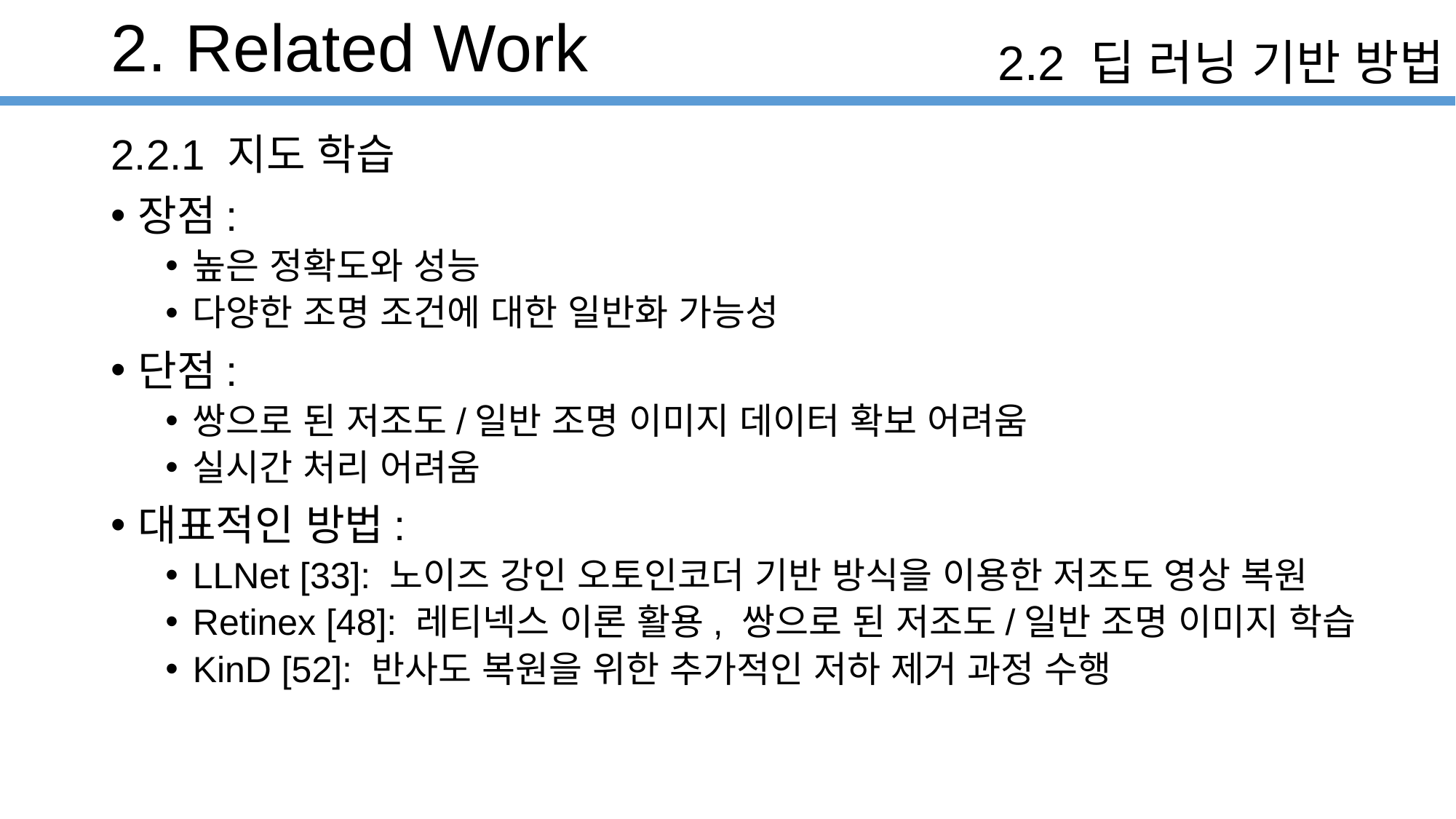

# 2. Related Work
2.2 딥 러닝 기반 방법
2.2.1 지도 학습
장점:
높은 정확도와 성능
다양한 조명 조건에 대한 일반화 가능성
단점:
쌍으로 된 저조도/일반 조명 이미지 데이터 확보 어려움
실시간 처리 어려움
대표적인 방법:
LLNet [33]: 노이즈 강인 오토인코더 기반 방식을 이용한 저조도 영상 복원
Retinex [48]: 레티넥스 이론 활용, 쌍으로 된 저조도/일반 조명 이미지 학습
KinD [52]: 반사도 복원을 위한 추가적인 저하 제거 과정 수행